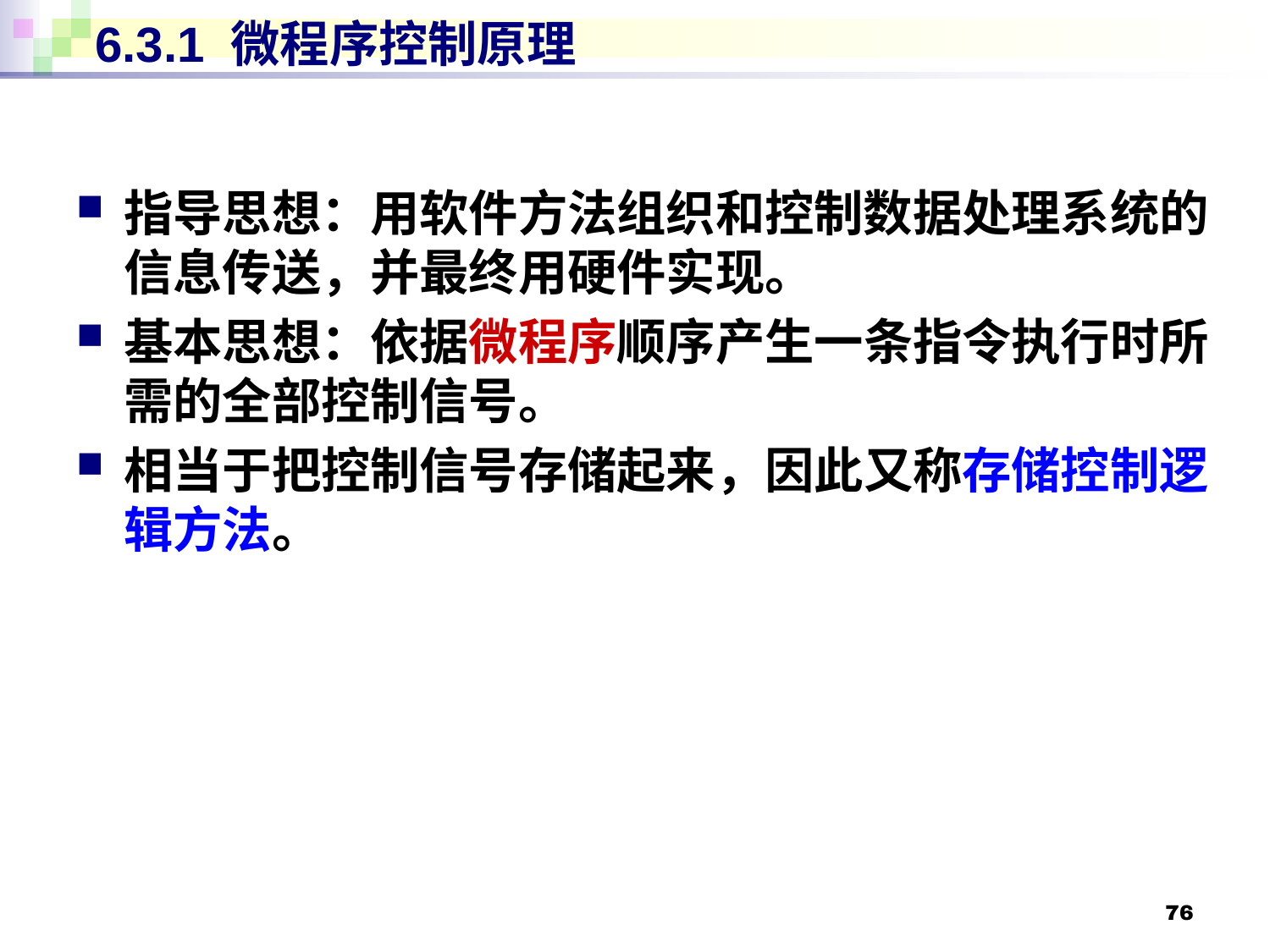

# 6.3.1 微程序控制原理
指导思想：用软件方法组织和控制数据处理系统的信息传送，并最终用硬件实现。
基本思想：依据微程序顺序产生一条指令执行时所需的全部控制信号。
相当于把控制信号存储起来，因此又称存储控制逻辑方法。
76